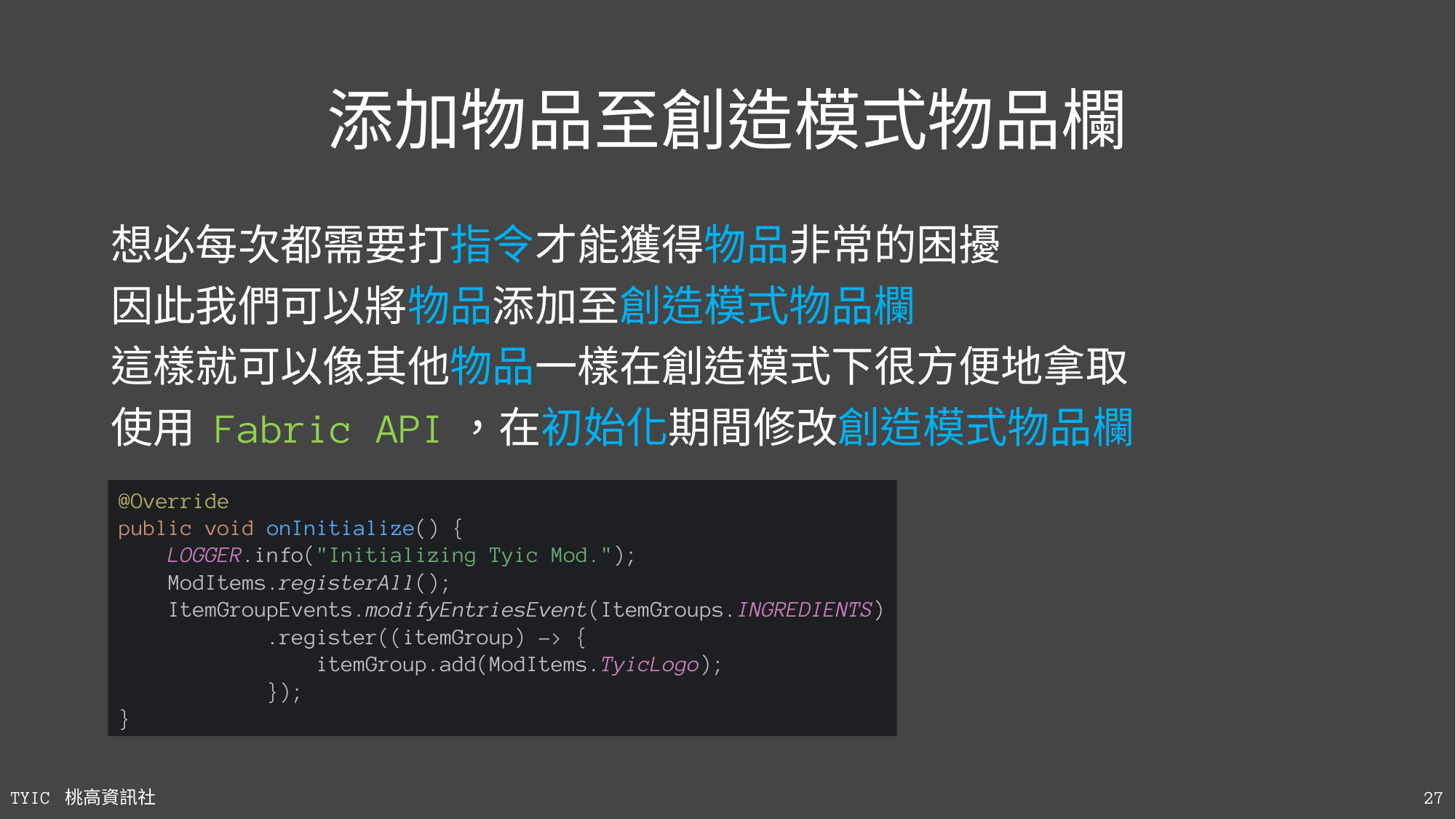

# 添加物品至創造模式物品欄
想必每次都需要打指令才能獲得物品非常的困擾
因此我們可以將物品添加至創造模式物品欄
這樣就可以像其他物品一樣在創造模式下很方便地拿取
使用 Fabric API，在初始化期間修改創造模式物品欄
@Override
public void onInitialize() {
    LOGGER.info("Initializing Tyic Mod.");
    ModItems.registerAll();
    ItemGroupEvents.modifyEntriesEvent(ItemGroups.INGREDIENTS)
            .register((itemGroup) -> {
                itemGroup.add(ModItems.TyicLogo);
            });
}